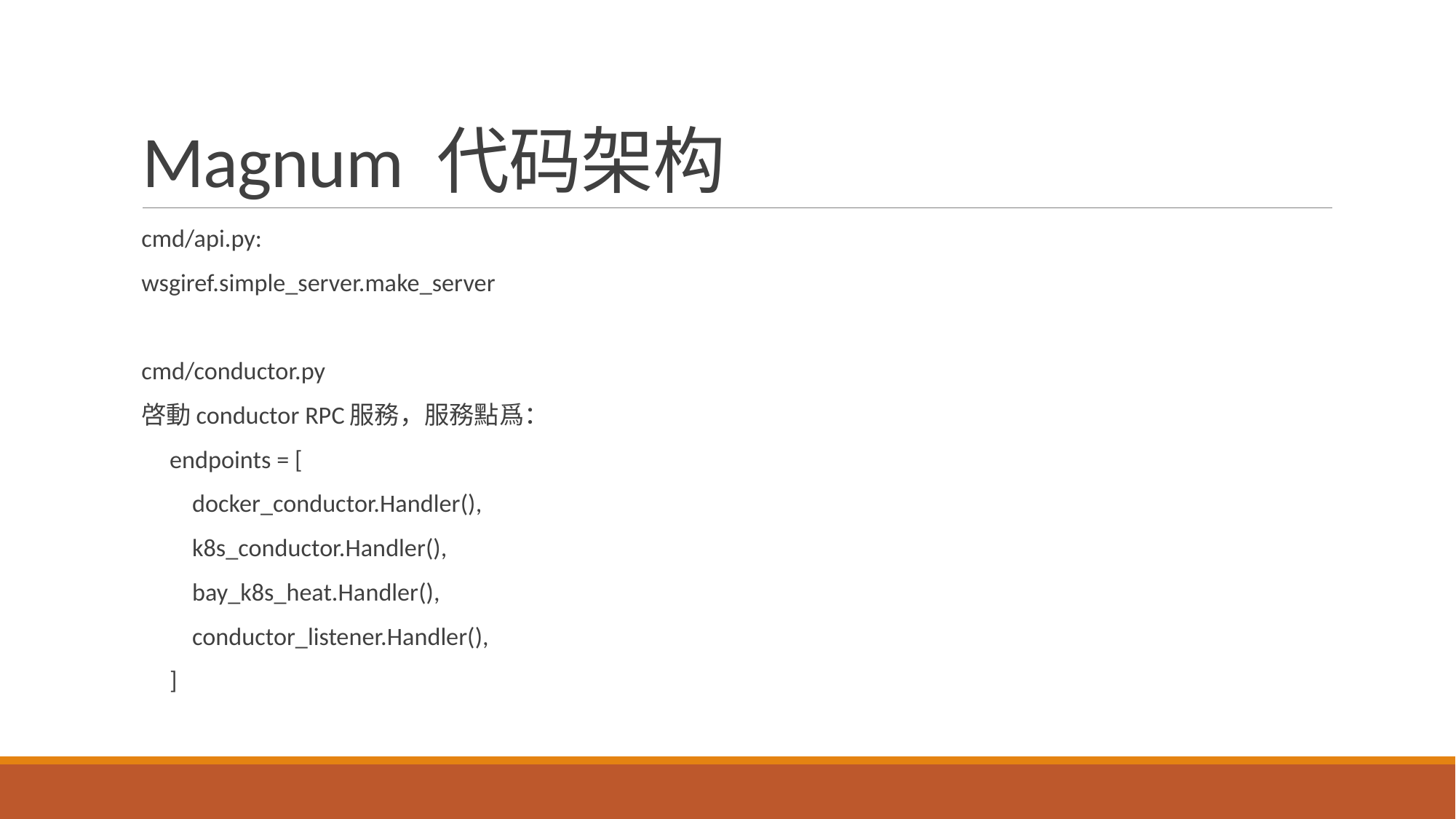

# Magnum 代码架构
cmd/api.py:
wsgiref.simple_server.make_server

cmd/conductor.py
啓動conductor RPC服務，服務點爲：
     endpoints = [
         docker_conductor.Handler(),
         k8s_conductor.Handler(),
         bay_k8s_heat.Handler(),
         conductor_listener.Handler(),
     ]